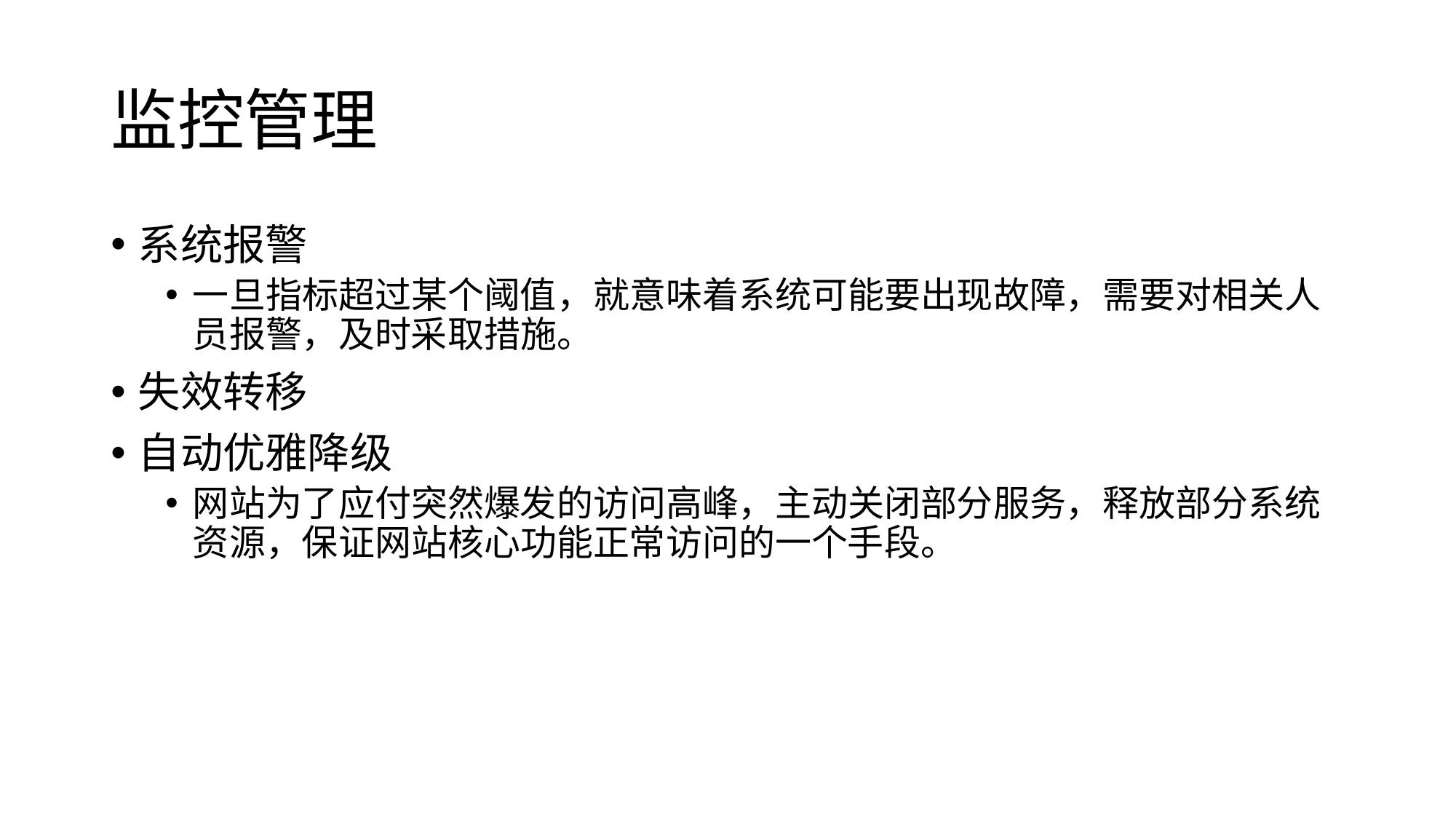

# 监控管理
系统报警
一旦指标超过某个阈值，就意味着系统可能要出现故障，需要对相关人员报警，及时采取措施。
失效转移
自动优雅降级
网站为了应付突然爆发的访问高峰，主动关闭部分服务，释放部分系统资源，保证网站核心功能正常访问的一个手段。